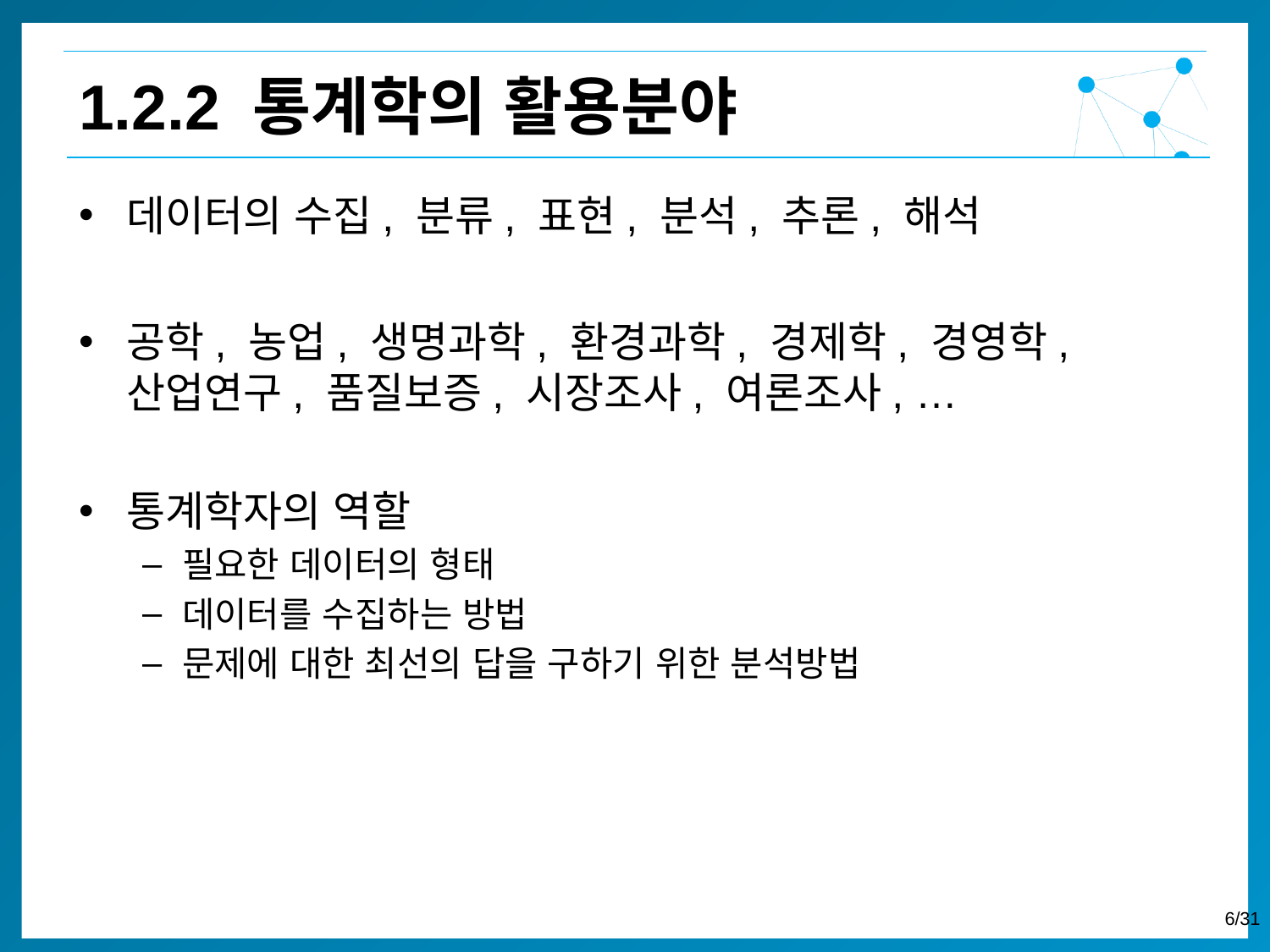

1.2.2 통계학의 활용분야
데이터의 수집, 분류, 표현, 분석, 추론, 해석

공학, 농업, 생명과학, 환경과학, 경제학, 경영학, 산업연구, 품질보증, 시장조사, 여론조사, …

통계학자의 역할
필요한 데이터의 형태
데이터를 수집하는 방법
문제에 대한 최선의 답을 구하기 위한 분석방법